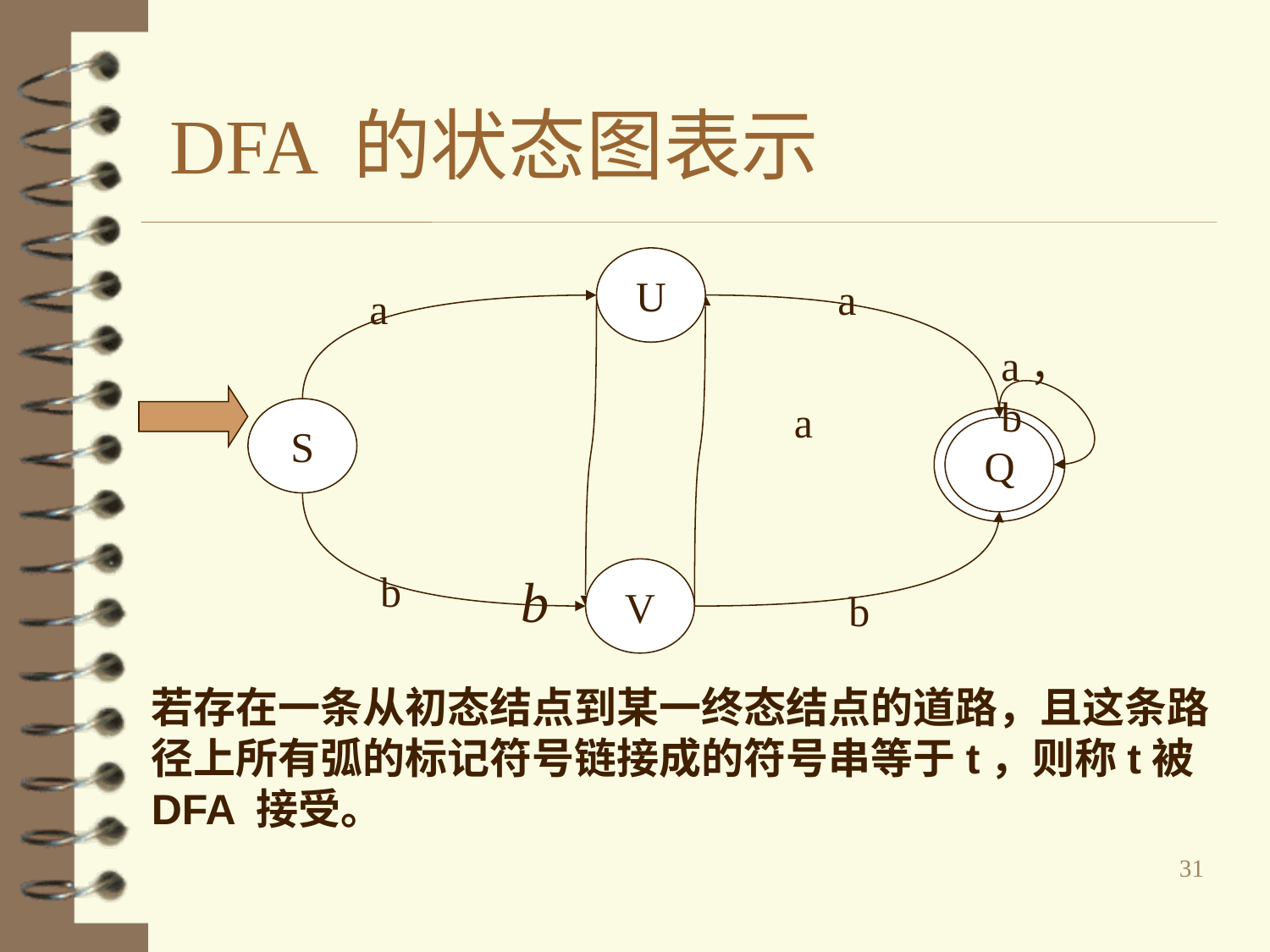

# DFA 的状态图表示
U
V
S

Q
a
a
a，b
a
b
b

b
若存在一条从初态结点到某一终态结点的道路，且这条路径上所有弧的标记符号链接成的符号串等于t，则称t被DFA 接受。
31